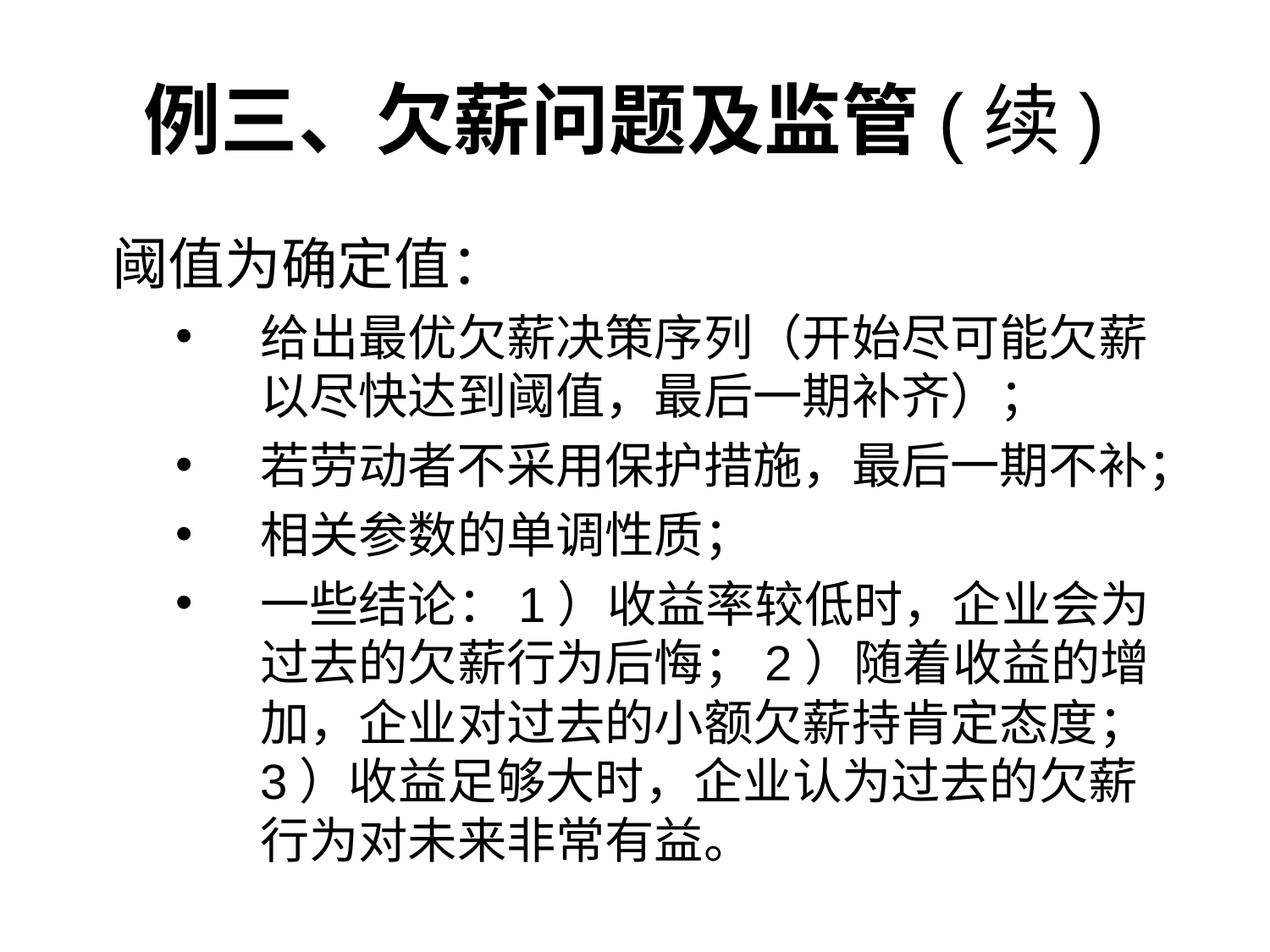

# 例三、欠薪问题及监管(续)
阈值为确定值：
给出最优欠薪决策序列（开始尽可能欠薪以尽快达到阈值，最后一期补齐）；
若劳动者不采用保护措施，最后一期不补；
相关参数的单调性质；
一些结论：1）收益率较低时，企业会为过去的欠薪行为后悔；2）随着收益的增加，企业对过去的小额欠薪持肯定态度；3）收益足够大时，企业认为过去的欠薪行为对未来非常有益。